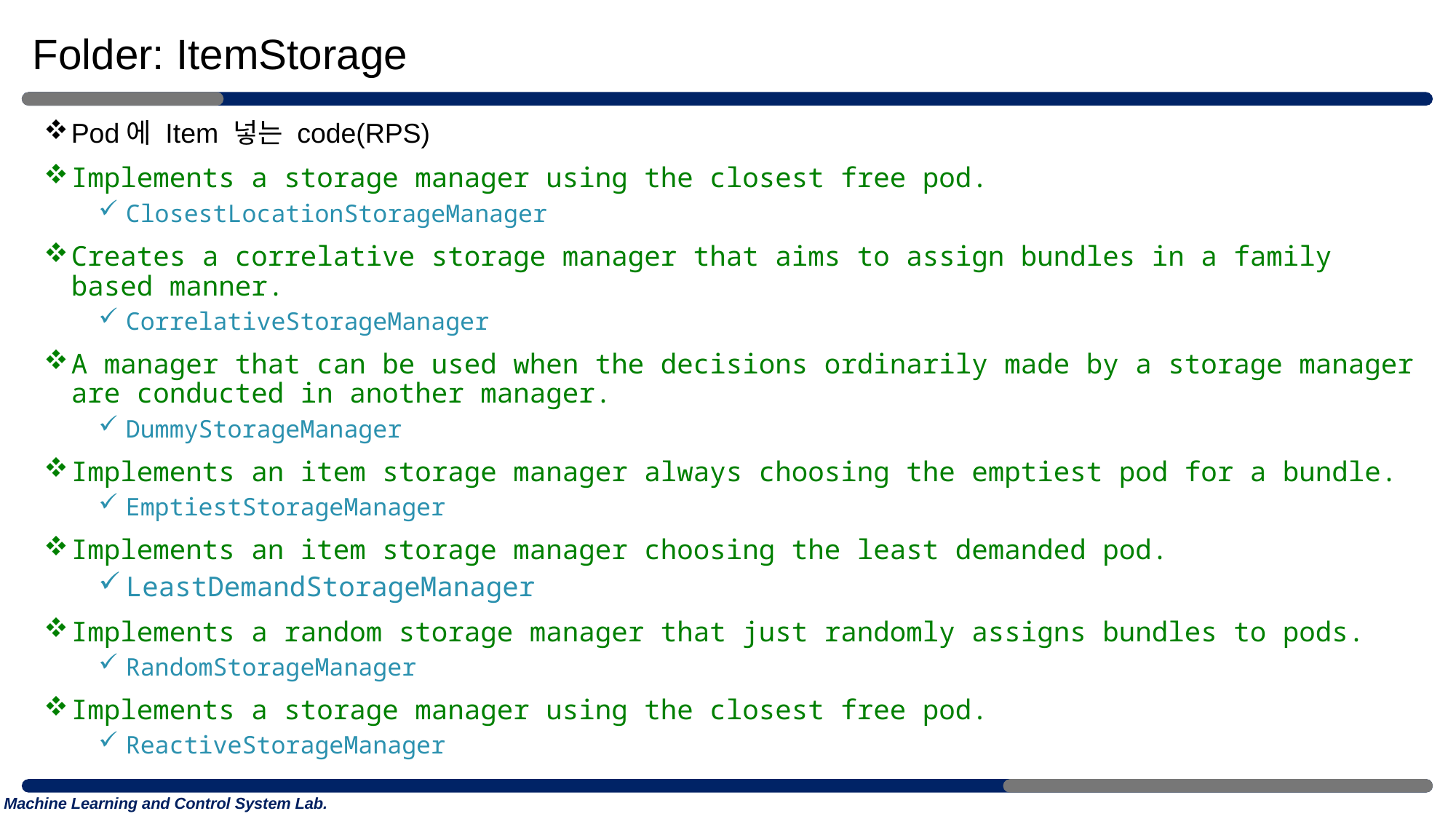

# Folder: ItemStorage
Pod에 Item 넣는 code(RPS)
Implements a storage manager using the closest free pod.
ClosestLocationStorageManager
Creates a correlative storage manager that aims to assign bundles in a family based manner.
CorrelativeStorageManager
A manager that can be used when the decisions ordinarily made by a storage manager are conducted in another manager.
DummyStorageManager
Implements an item storage manager always choosing the emptiest pod for a bundle.
EmptiestStorageManager
Implements an item storage manager choosing the least demanded pod.
LeastDemandStorageManager
Implements a random storage manager that just randomly assigns bundles to pods.
RandomStorageManager
Implements a storage manager using the closest free pod.
ReactiveStorageManager